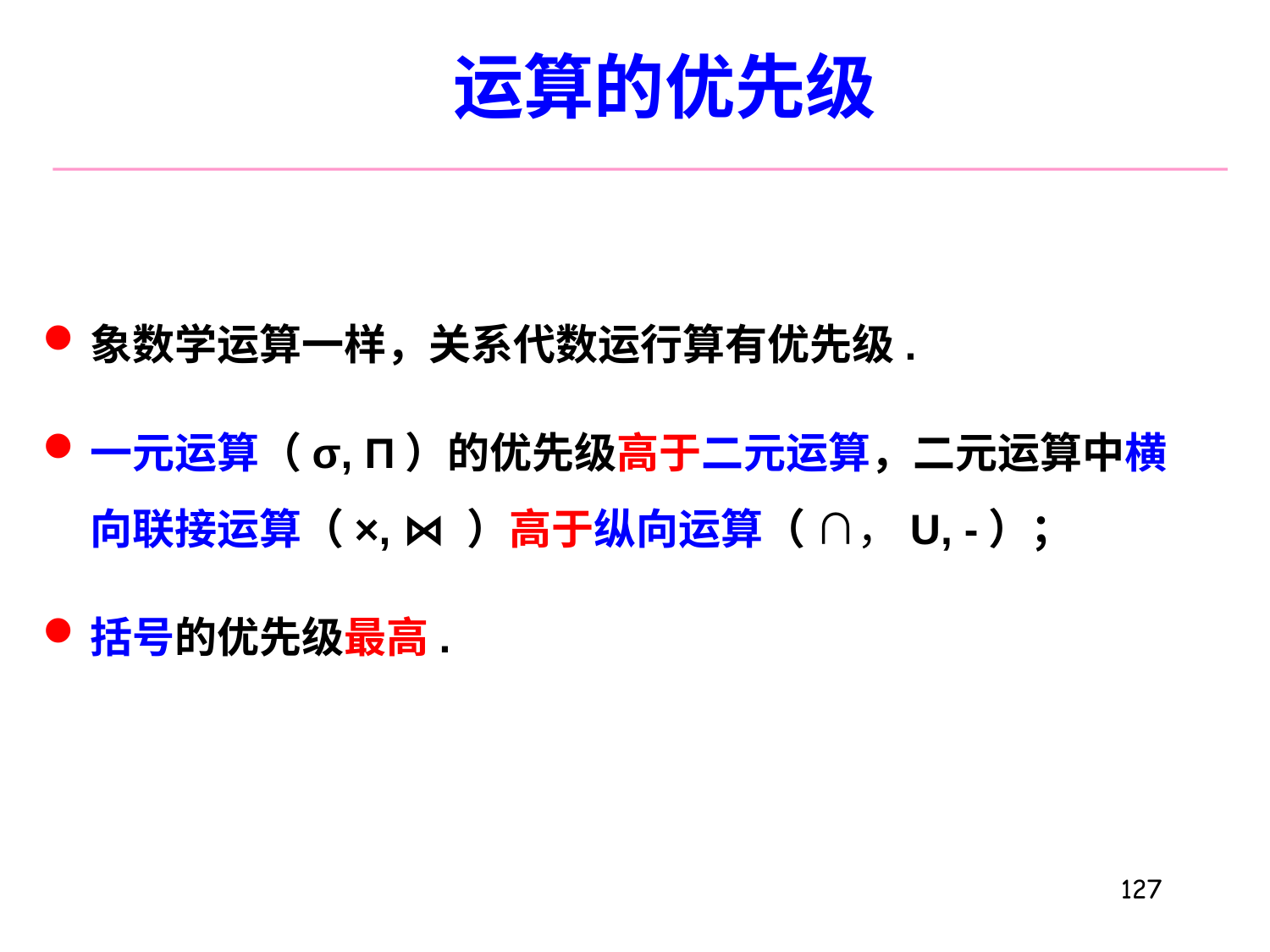

# 运算的优先级
象数学运算一样，关系代数运行算有优先级.
一元运算（σ, Π）的优先级高于二元运算，二元运算中横向联接运算（×, ⋈ ）高于纵向运算（ ∩，U, -）；
括号的优先级最高.
127